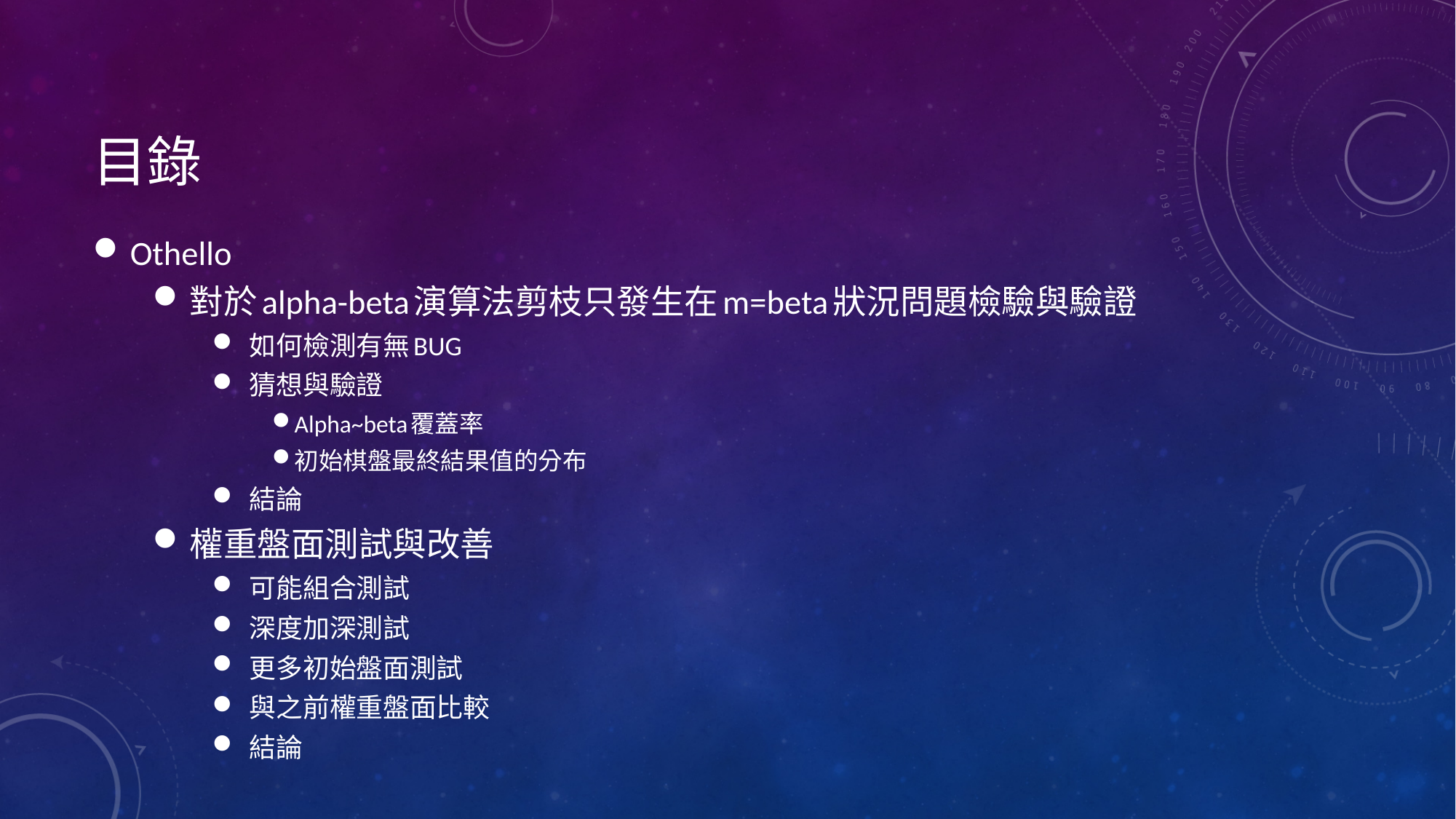

# 目錄
Othello
對於alpha-beta演算法剪枝只發生在m=beta狀況問題檢驗與驗證
如何檢測有無BUG
猜想與驗證
Alpha~beta覆蓋率
初始棋盤最終結果值的分布
結論
權重盤面測試與改善
可能組合測試
深度加深測試
更多初始盤面測試
與之前權重盤面比較
結論